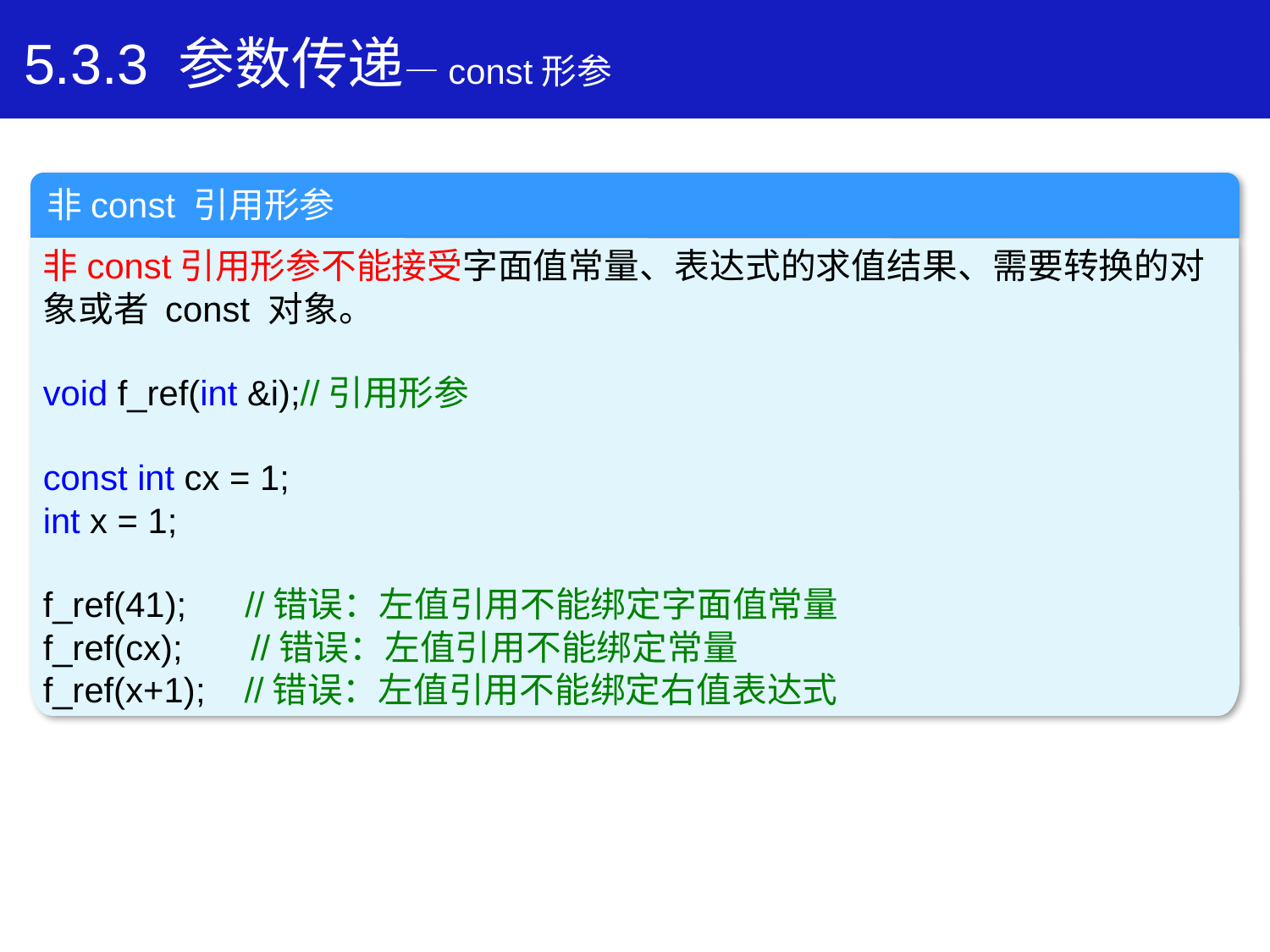

5.3.3 参数传递—const形参
非const 引用形参
非const引用形参不能接受字面值常量、表达式的求值结果、需要转换的对象或者 const 对象。

void f_ref(int &i);//引用形参
const int cx = 1;
int x = 1;
f_ref(41);      //错误：左值引用不能绑定字面值常量
f_ref(cx);       //错误：左值引用不能绑定常量
f_ref(x+1);    //错误：左值引用不能绑定右值表达式
28